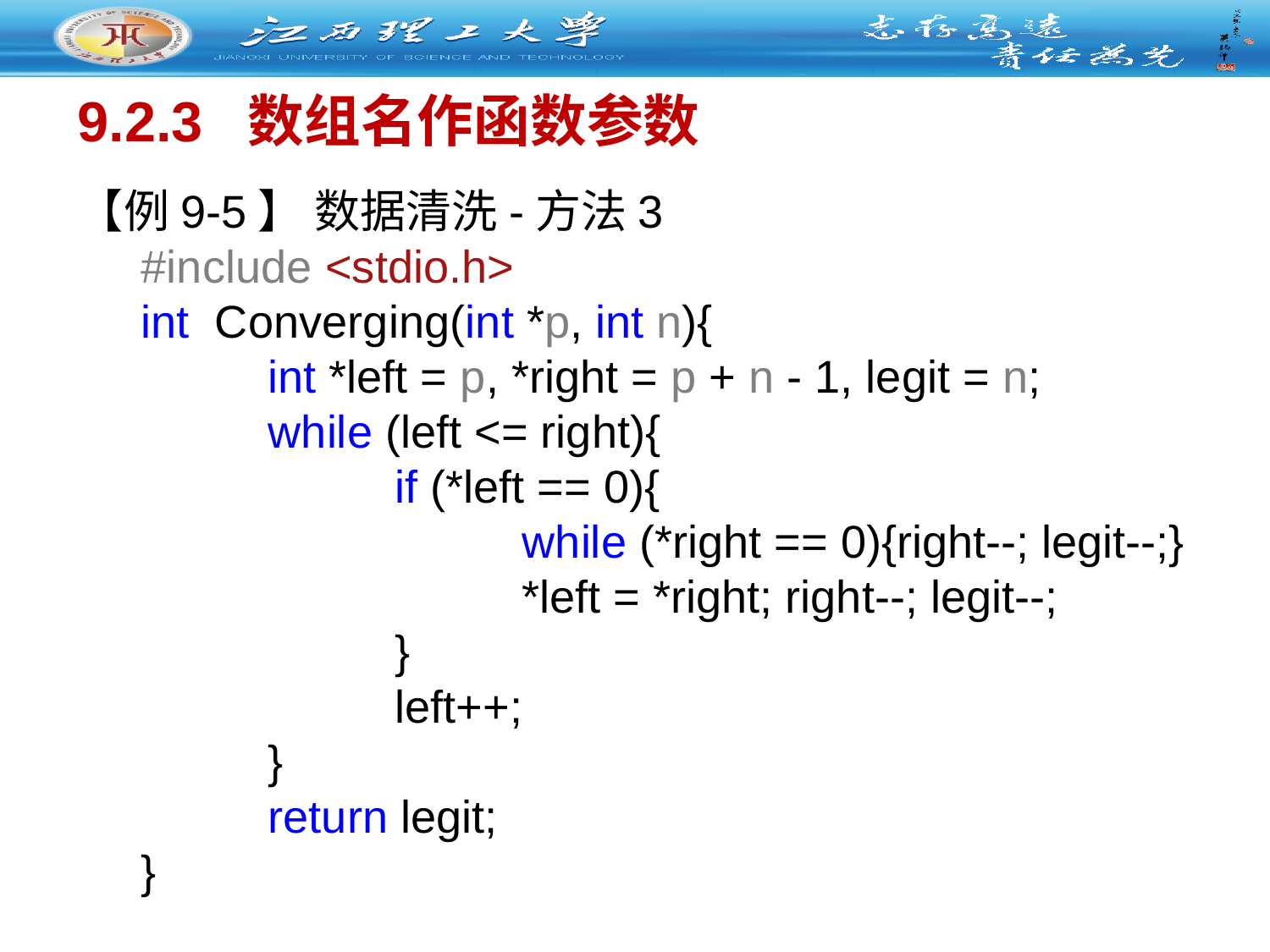

# 9.2.3  数组名作函数参数
【例9-5】 数据清洗-方法3
#include <stdio.h>
int  Converging(int *p, int n){
 	int *left = p, *right = p + n - 1, legit = n;
 	while (left <= right){
 		if (*left == 0){
 			while (*right == 0){right--; legit--;}
 			*left = *right; right--; legit--;
 		}
 		left++;
 	}
 	return legit;
}